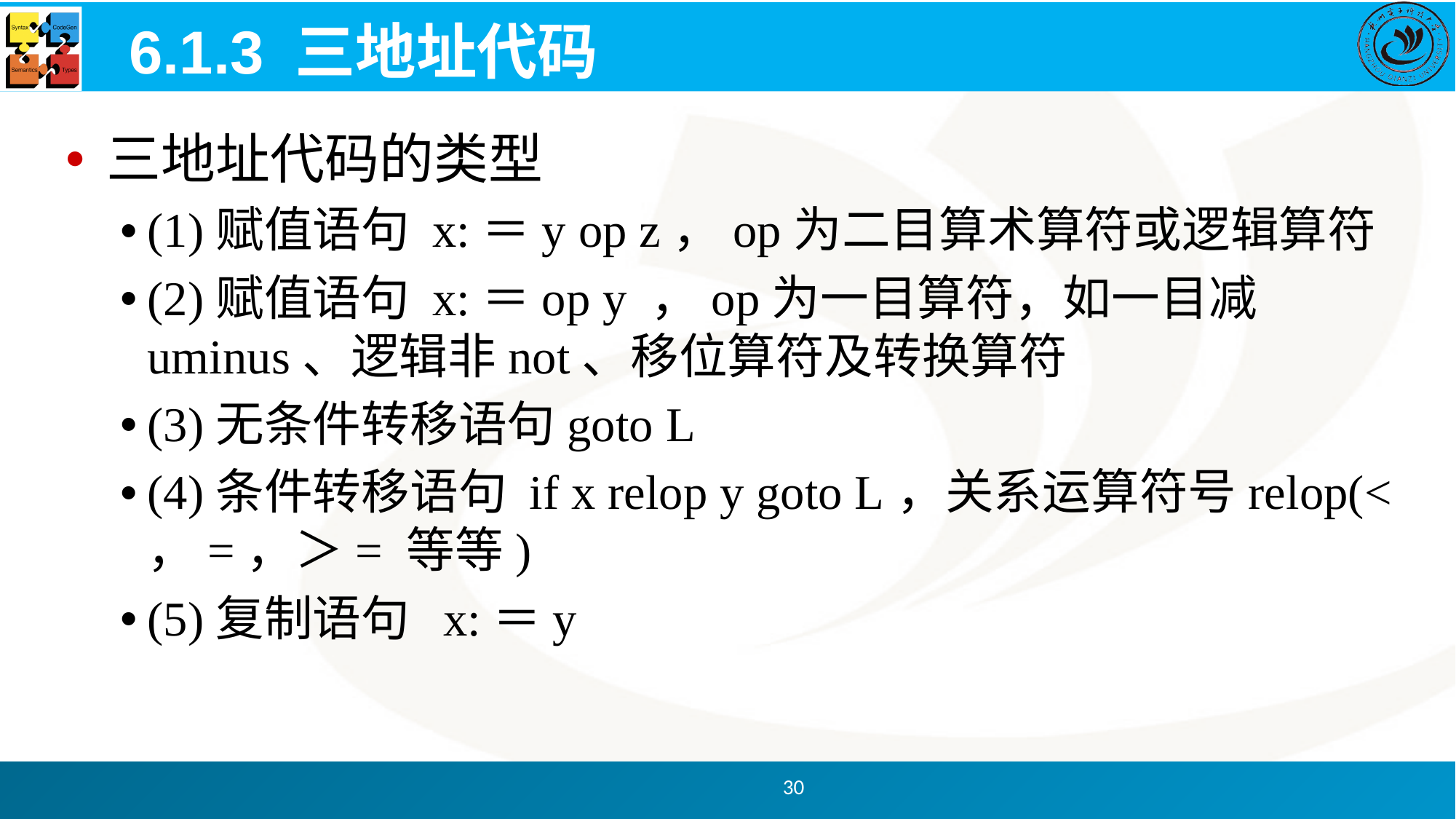

# 6.1.3 三地址代码
三地址代码的类型
(1)赋值语句 x:＝y op z，op为二目算术算符或逻辑算符
(2)赋值语句 x:＝op y ，op为一目算符，如一目减uminus、逻辑非not、移位算符及转换算符
(3)无条件转移语句goto L
(4)条件转移语句 if x relop y goto L，关系运算符号relop(< ，=，＞= 等等)
(5)复制语句  x:＝y
30